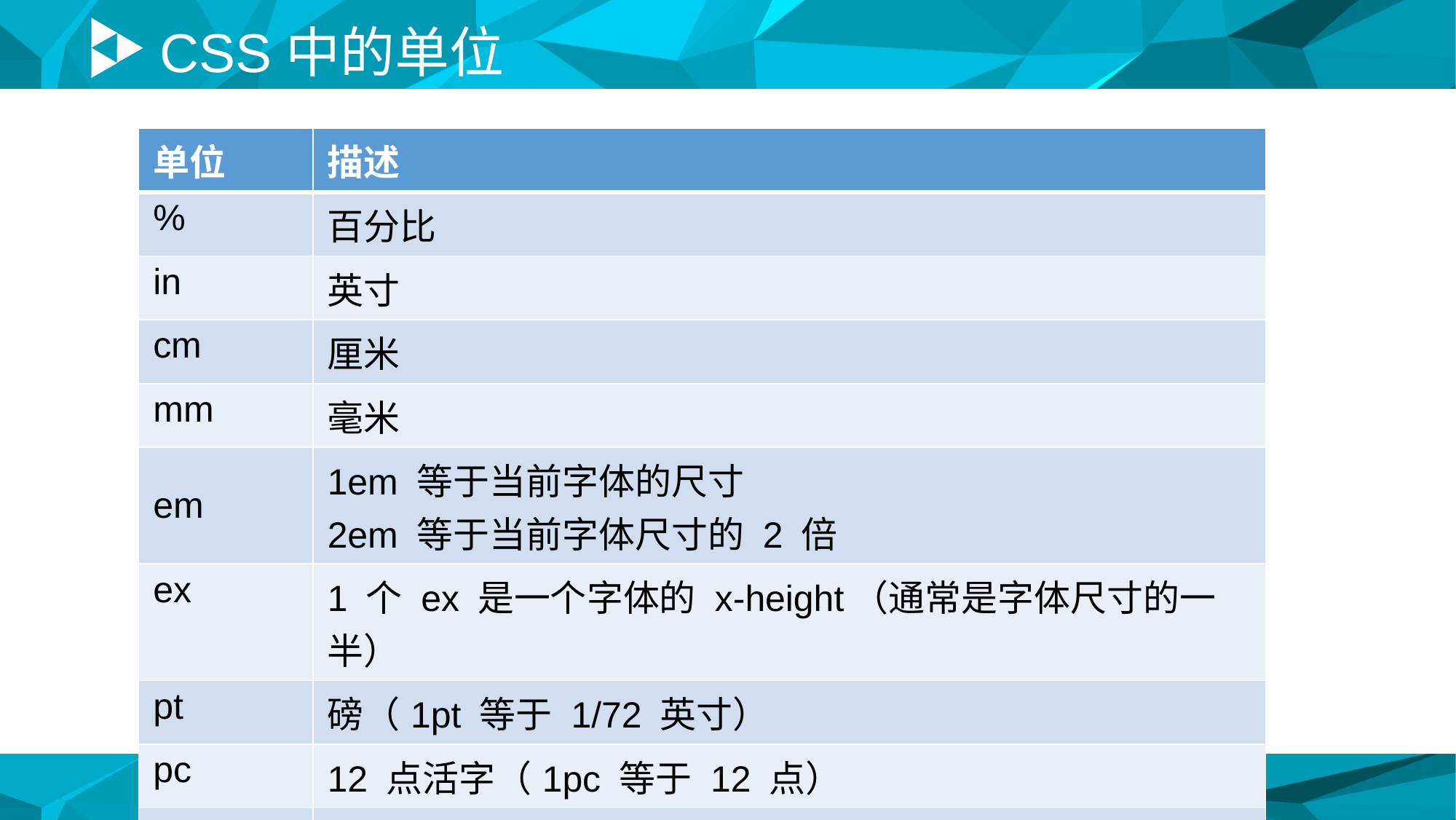

# CSS中的单位
| 单位 | 描述 |
| --- | --- |
| % | 百分比 |
| in | 英寸 |
| cm | 厘米 |
| mm | 毫米 |
| em | 1em 等于当前字体的尺寸 2em 等于当前字体尺寸的 2 倍 |
| ex | 1 个 ex 是一个字体的 x-height（通常是字体尺寸的一半） |
| pt | 磅（1pt 等于 1/72 英寸） |
| pc | 12 点活字（1pc 等于 12 点） |
| px | 像素，屏幕上的一个点 |